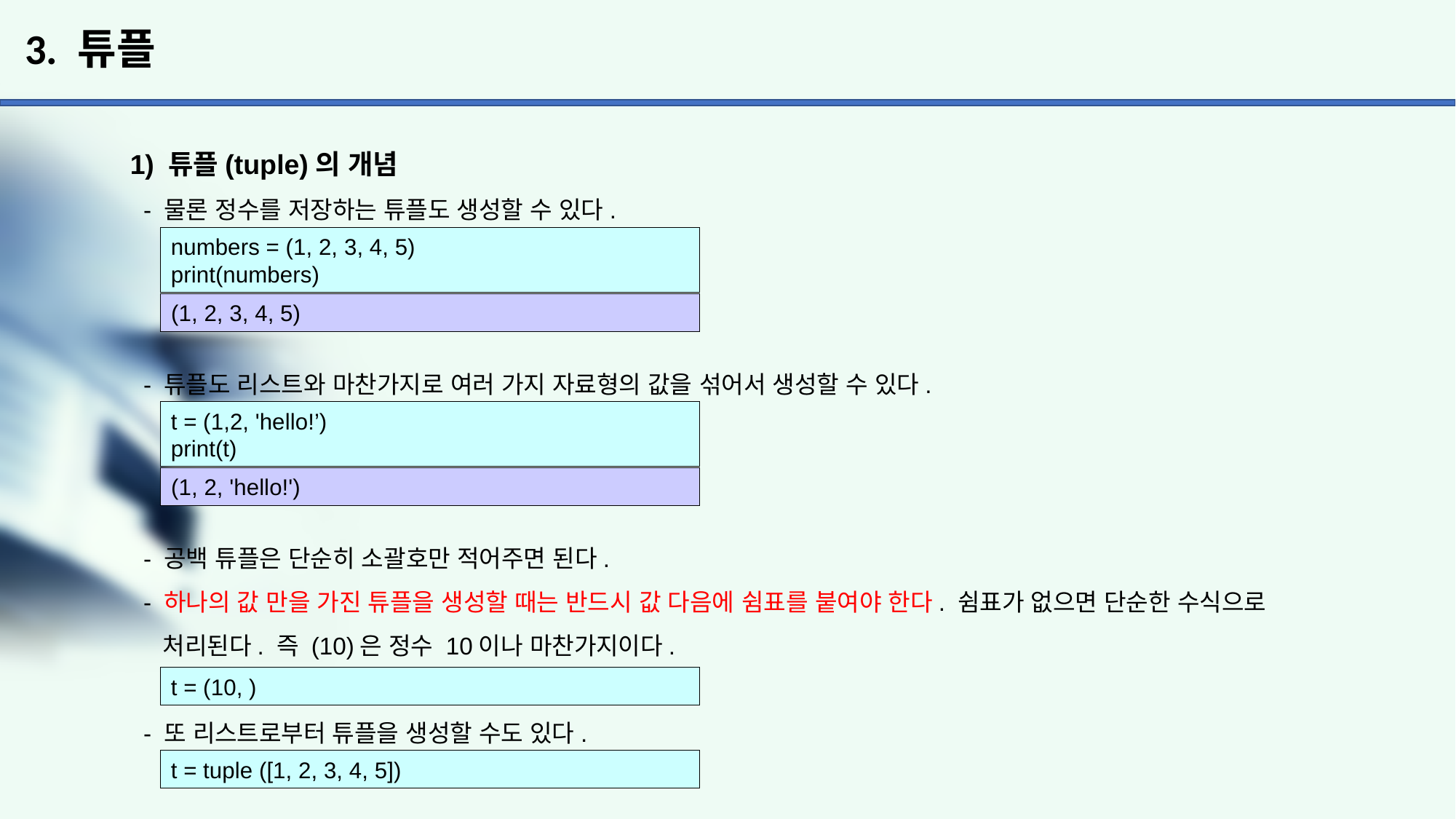

# 3. 튜플
1) 튜플(tuple)의 개념
  - 물론 정수를 저장하는 튜플도 생성할 수 있다.

  - 튜플도 리스트와 마찬가지로 여러 가지 자료형의 값을 섞어서 생성할 수 있다.

  - 공백 튜플은 단순히 소괄호만 적어주면 된다.
  - 하나의 값 만을 가진 튜플을 생성할 때는 반드시 값 다음에 쉼표를 붙여야 한다. 쉼표가 없으면 단순한 수식으로
    처리된다. 즉 (10)은 정수 10이나 마찬가지이다.

  - 또 리스트로부터 튜플을 생성할 수도 있다.

numbers = (1, 2, 3, 4, 5)
print(numbers)
(1, 2, 3, 4, 5)
t = (1,2, 'hello!’)
print(t)
(1, 2, 'hello!')
t = (10, )
t = tuple ([1, 2, 3, 4, 5])